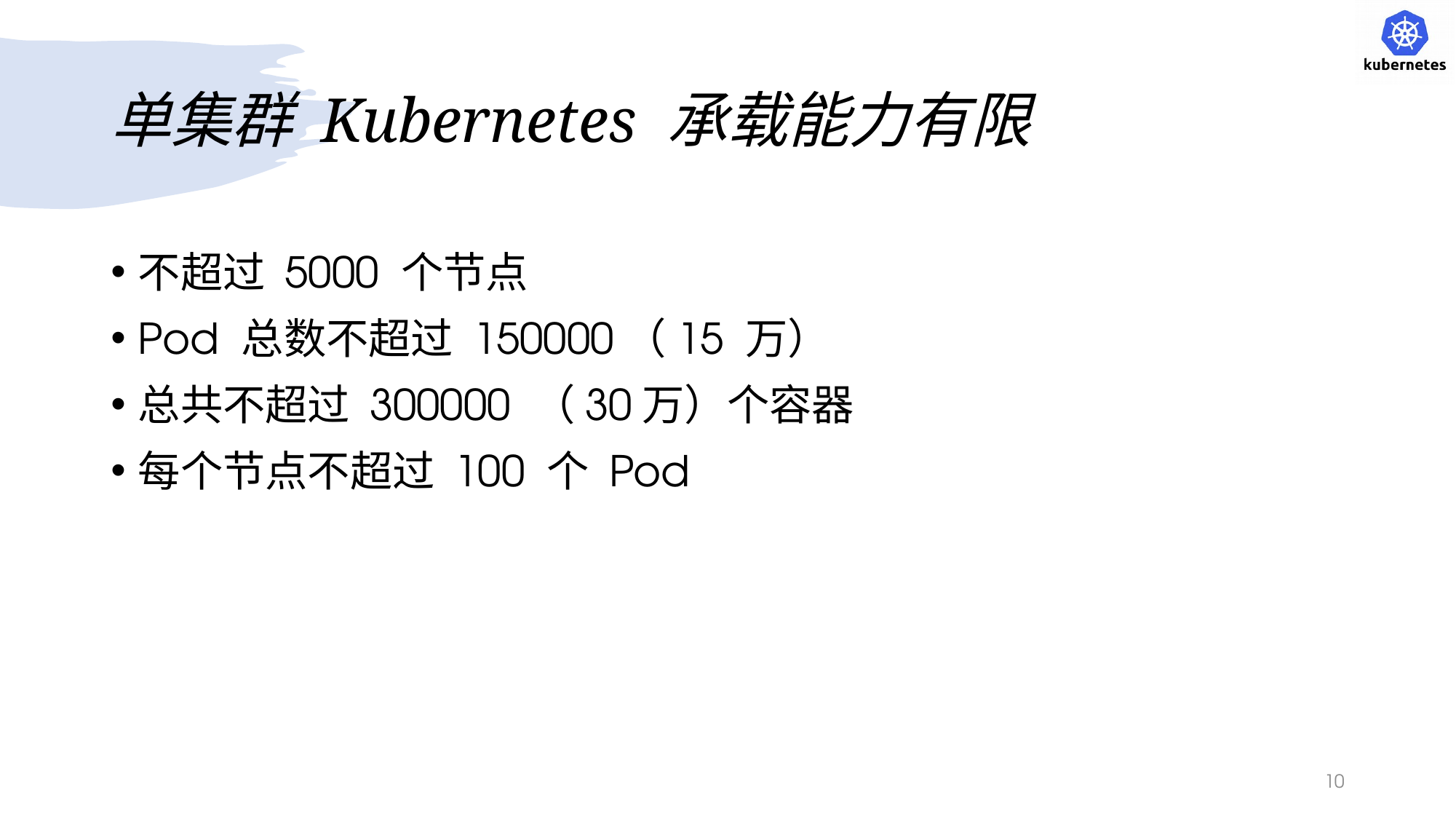

# 单集群 Kubernetes 承载能力有限
不超过 5000 个节点
Pod 总数不超过 150000（15 万）
总共不超过 300000 （30万）个容器
每个节点不超过 100 个 Pod

10